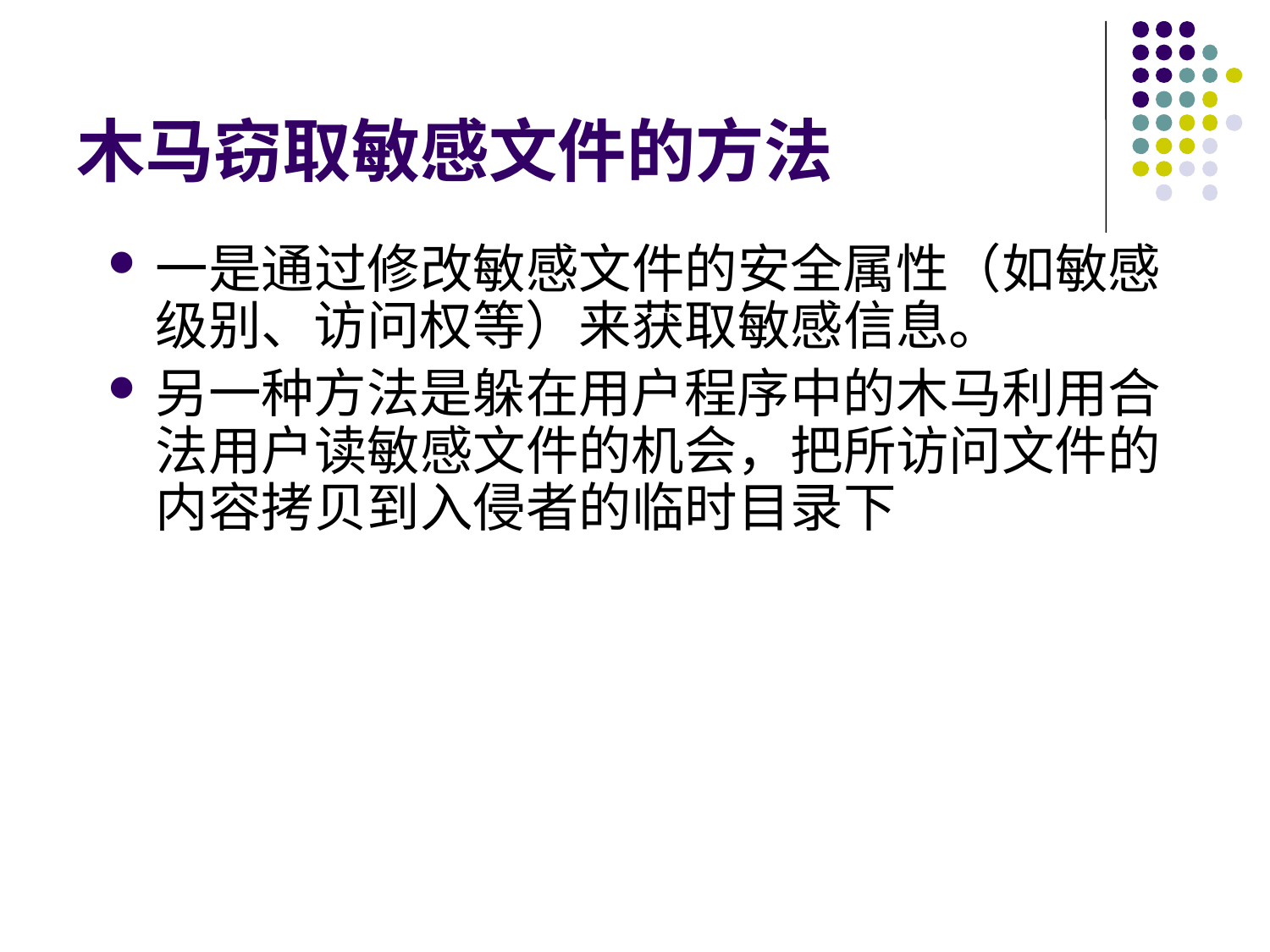

# 木马窃取敏感文件的方法
一是通过修改敏感文件的安全属性（如敏感级别、访问权等）来获取敏感信息。
另一种方法是躲在用户程序中的木马利用合法用户读敏感文件的机会，把所访问文件的内容拷贝到入侵者的临时目录下